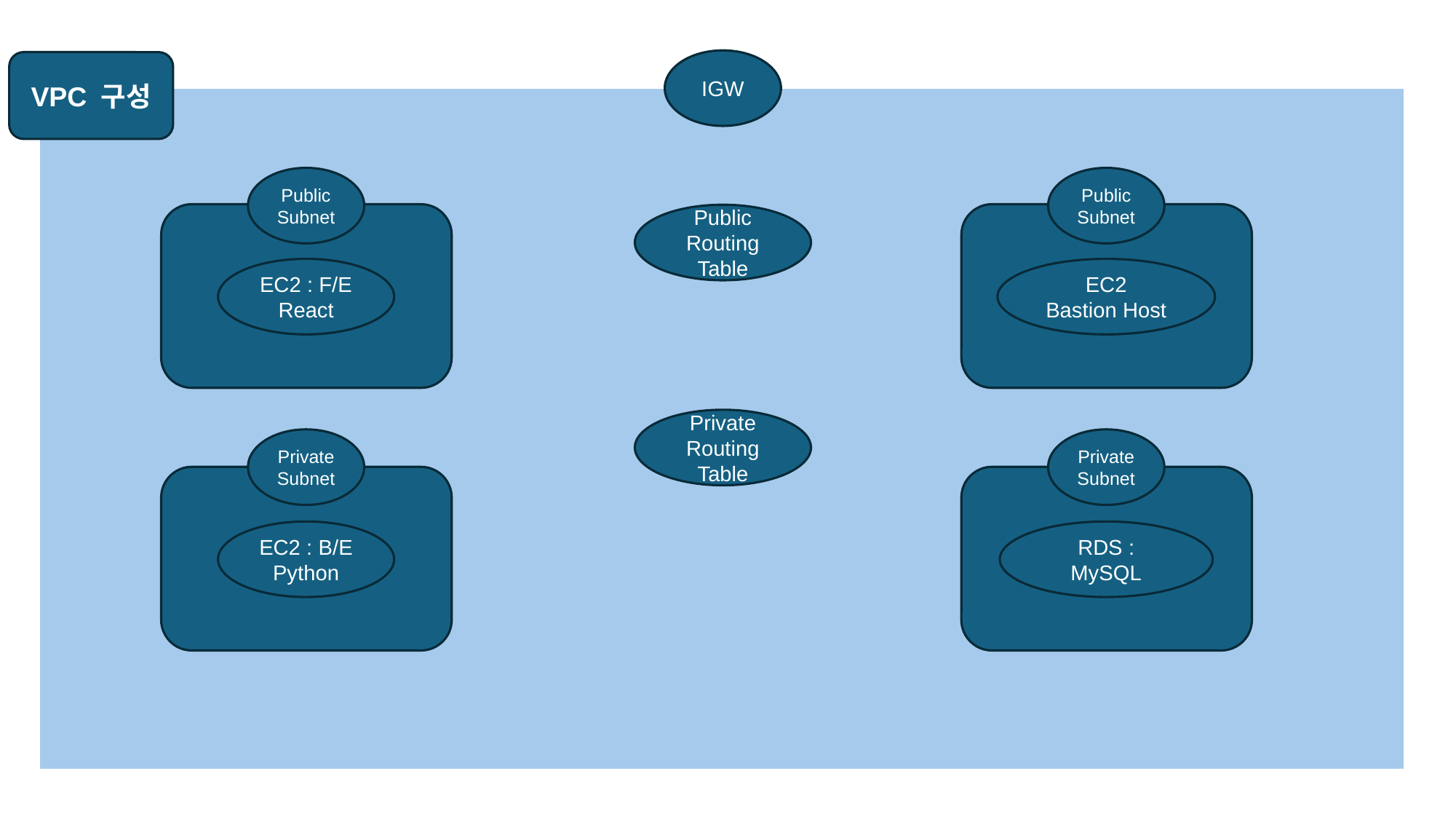

IGW
VPC 구성

Public Subnet
Public Subnet

Public Routing Table
EC2
Bastion Host
EC2 : F/E
React
Private Routing Table
PrivateSubnet
PrivateSubnet

RDS : MySQL
EC2 : B/E
Python